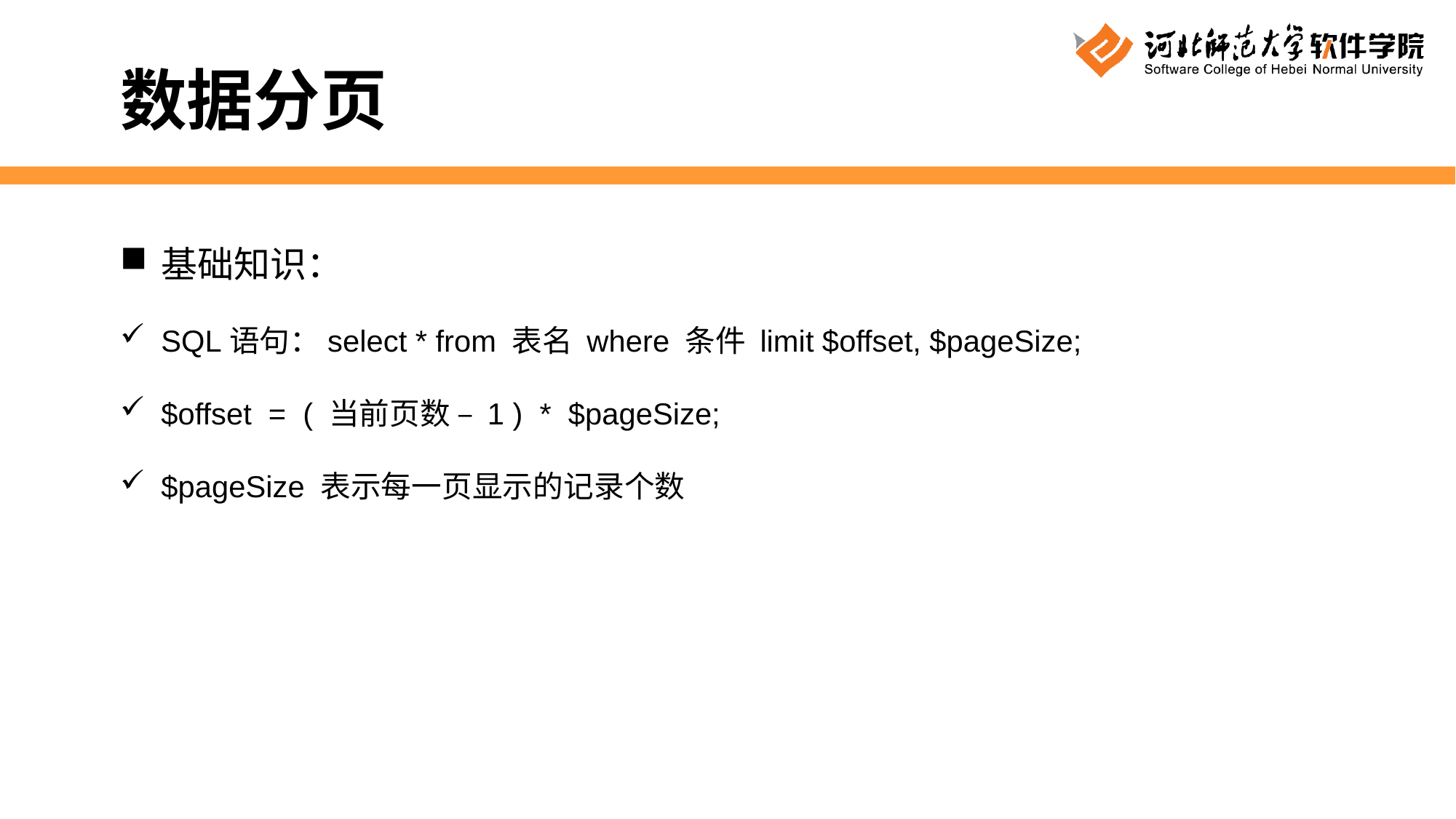

数据分页
基础知识：
SQL语句：select * from 表名 where 条件 limit $offset, $pageSize;
$offset  =  ( 当前页数 – 1 )  *  $pageSize;
$pageSize 表示每一页显示的记录个数